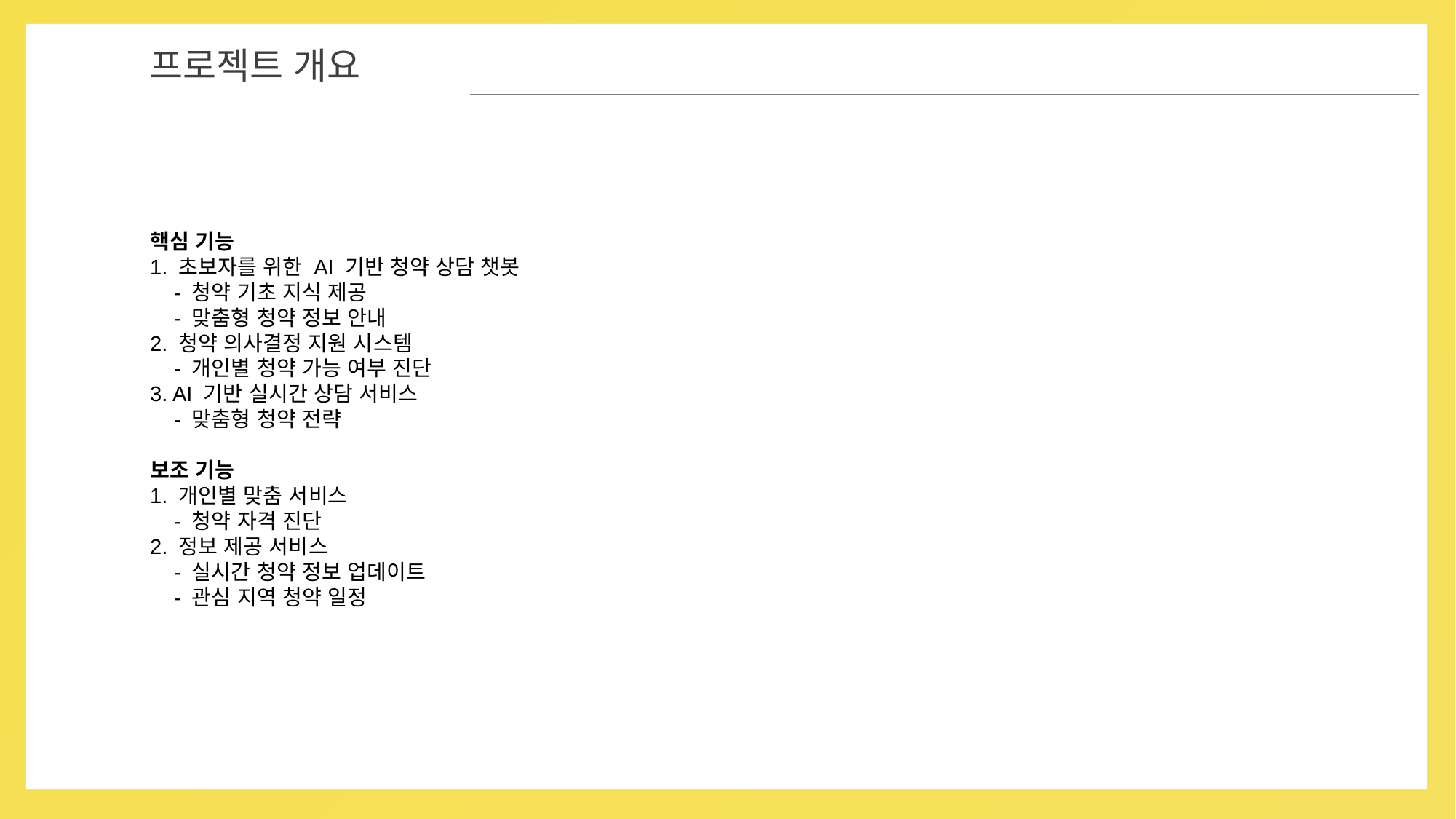

01

프로젝트 개요
핵심 기능
1. 초보자를 위한 AI 기반 청약 상담 챗봇
    - 청약 기초 지식 제공
    - 맞춤형 청약 정보 안내
2. 청약 의사결정 지원 시스템
    - 개인별 청약 가능 여부 진단
3. AI 기반 실시간 상담 서비스
    - 맞춤형 청약 전략

보조 기능
1. 개인별 맞춤 서비스
    - 청약 자격 진단
2. 정보 제공 서비스
    - 실시간 청약 정보 업데이트
    - 관심 지역 청약 일정